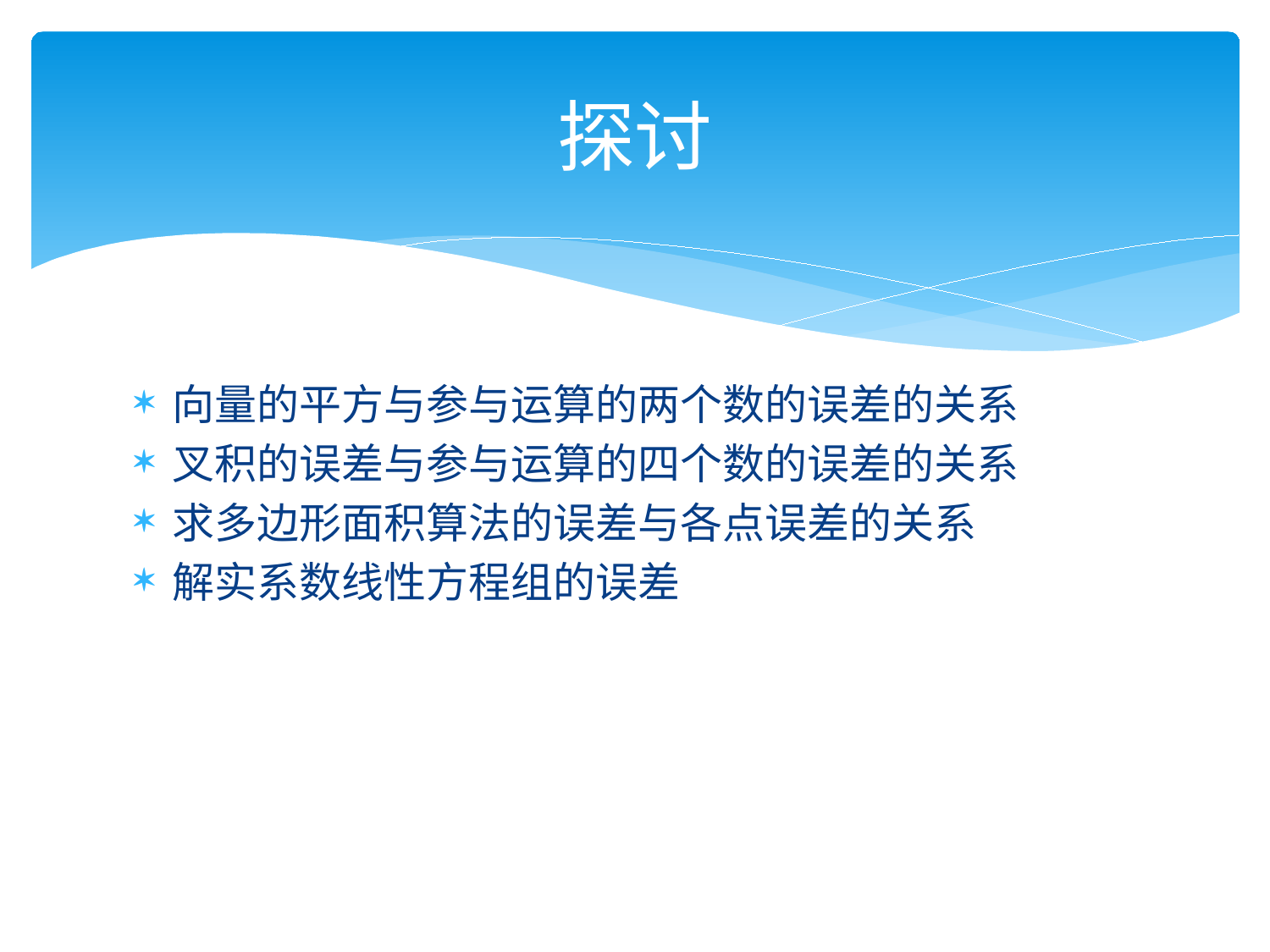

# 探讨
向量的平方与参与运算的两个数的误差的关系
叉积的误差与参与运算的四个数的误差的关系
求多边形面积算法的误差与各点误差的关系
解实系数线性方程组的误差